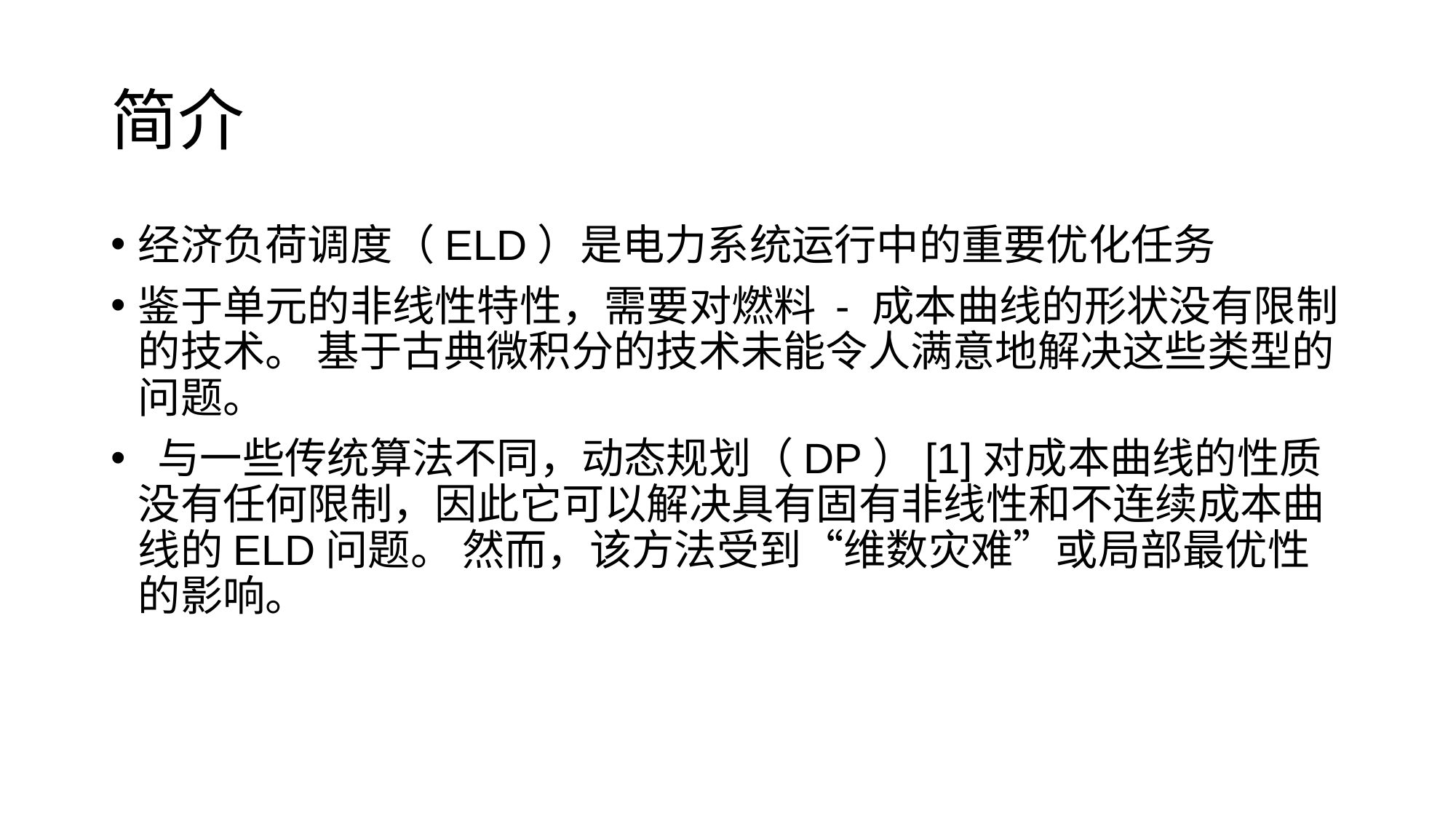

# 简介
经济负荷调度（ELD）是电力系统运行中的重要优化任务
鉴于单元的非线性特性，需要对燃料 - 成本曲线的形状没有限制的技术。 基于古典微积分的技术未能令人满意地解决这些类型的问题。
 与一些传统算法不同，动态规划（DP）[1]对成本曲线的性质没有任何限制，因此它可以解决具有固有非线性和不连续成本曲线的ELD问题。 然而，该方法受到“维数灾难”或局部最优性的影响。